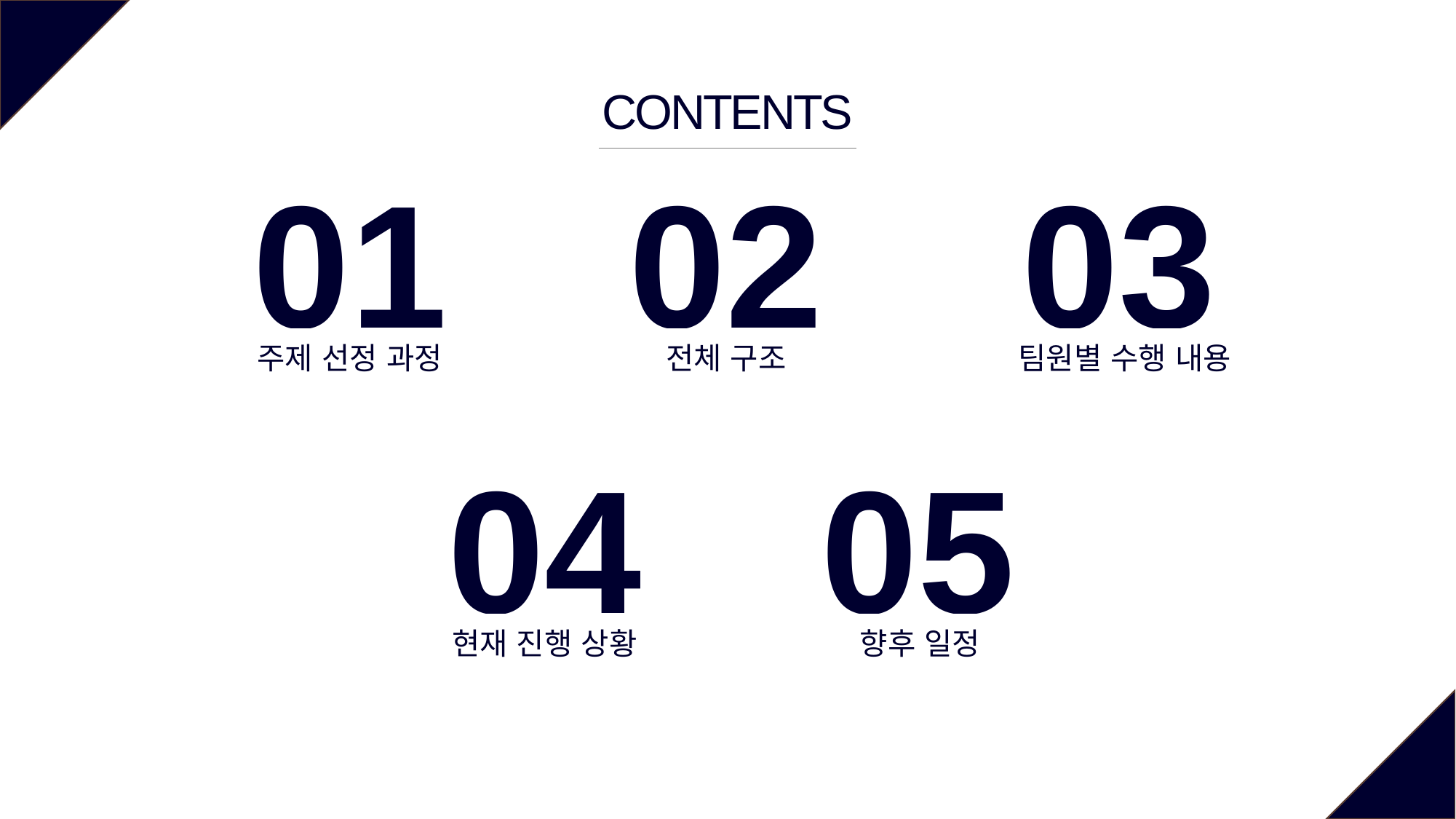

CONTENTS
01
02
03
주제 선정 과정
전체 구조
팀원별 수행 내용
04
05
현재 진행 상황
향후 일정